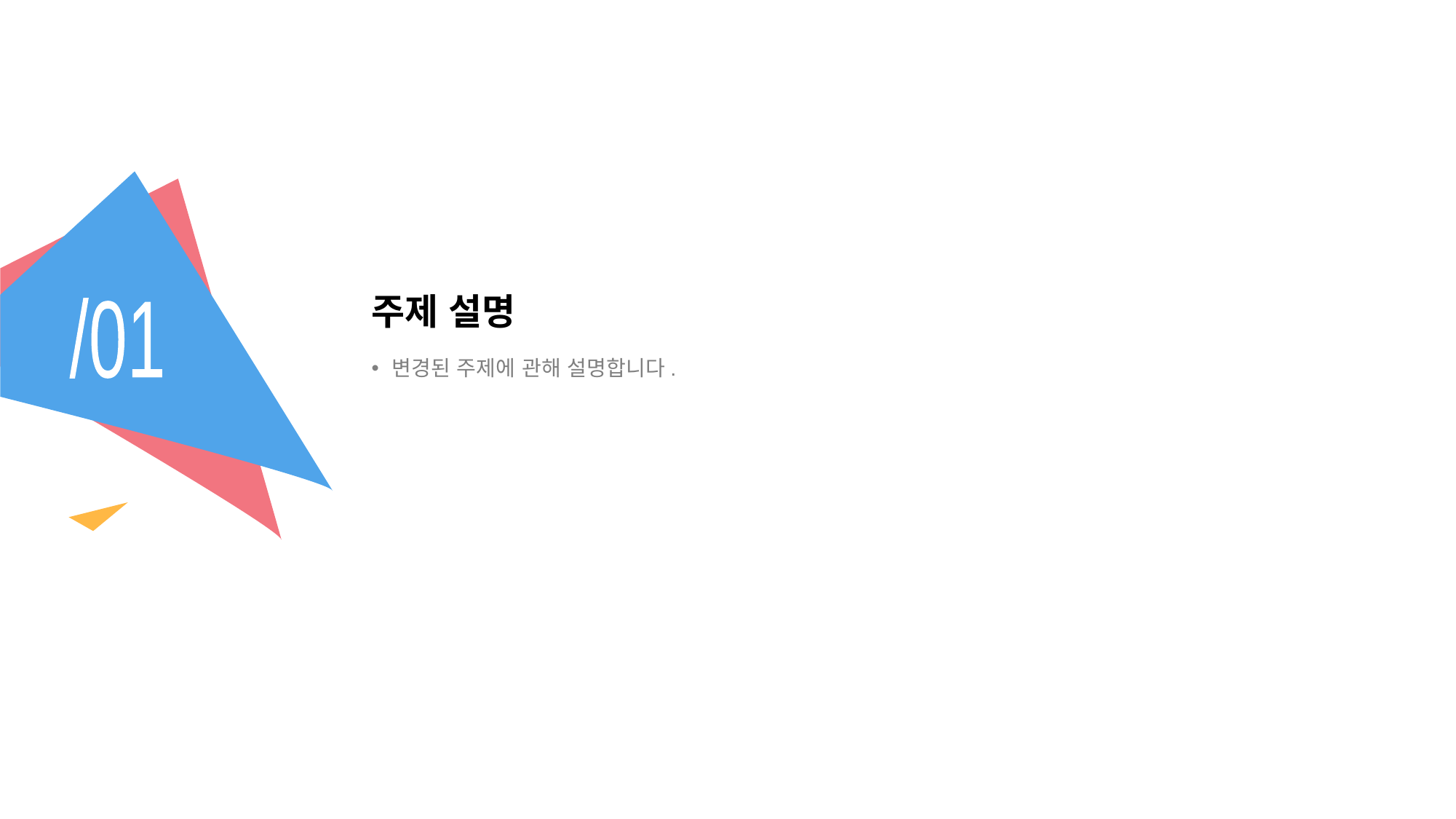

# 주제 설명
/01
변경된 주제에 관해 설명합니다.